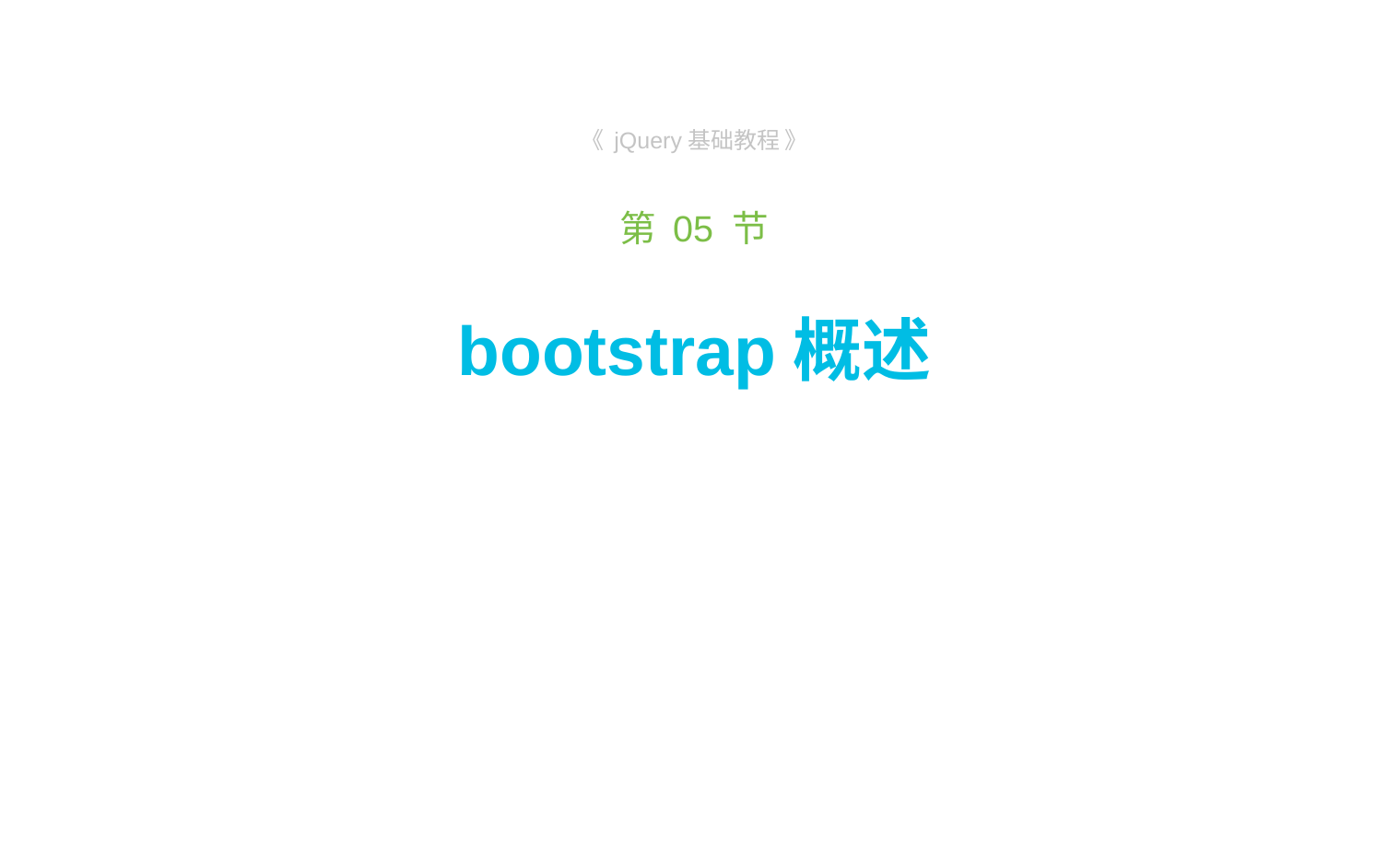

《 jQuery基础教程 》
第 05 节
# bootstrap概述